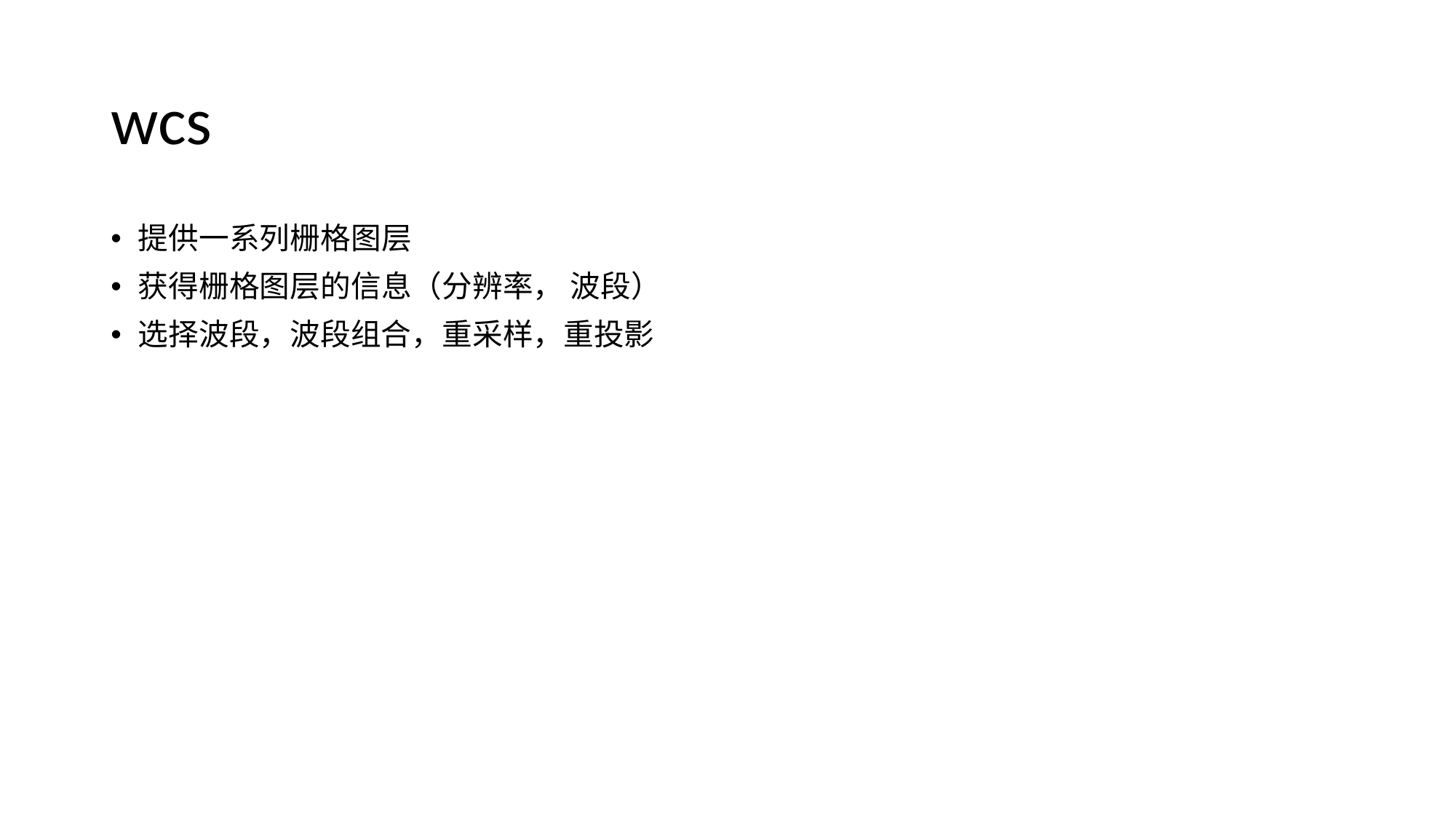

# wcs
提供一系列栅格图层
获得栅格图层的信息（分辨率， 波段）
选择波段，波段组合，重采样，重投影